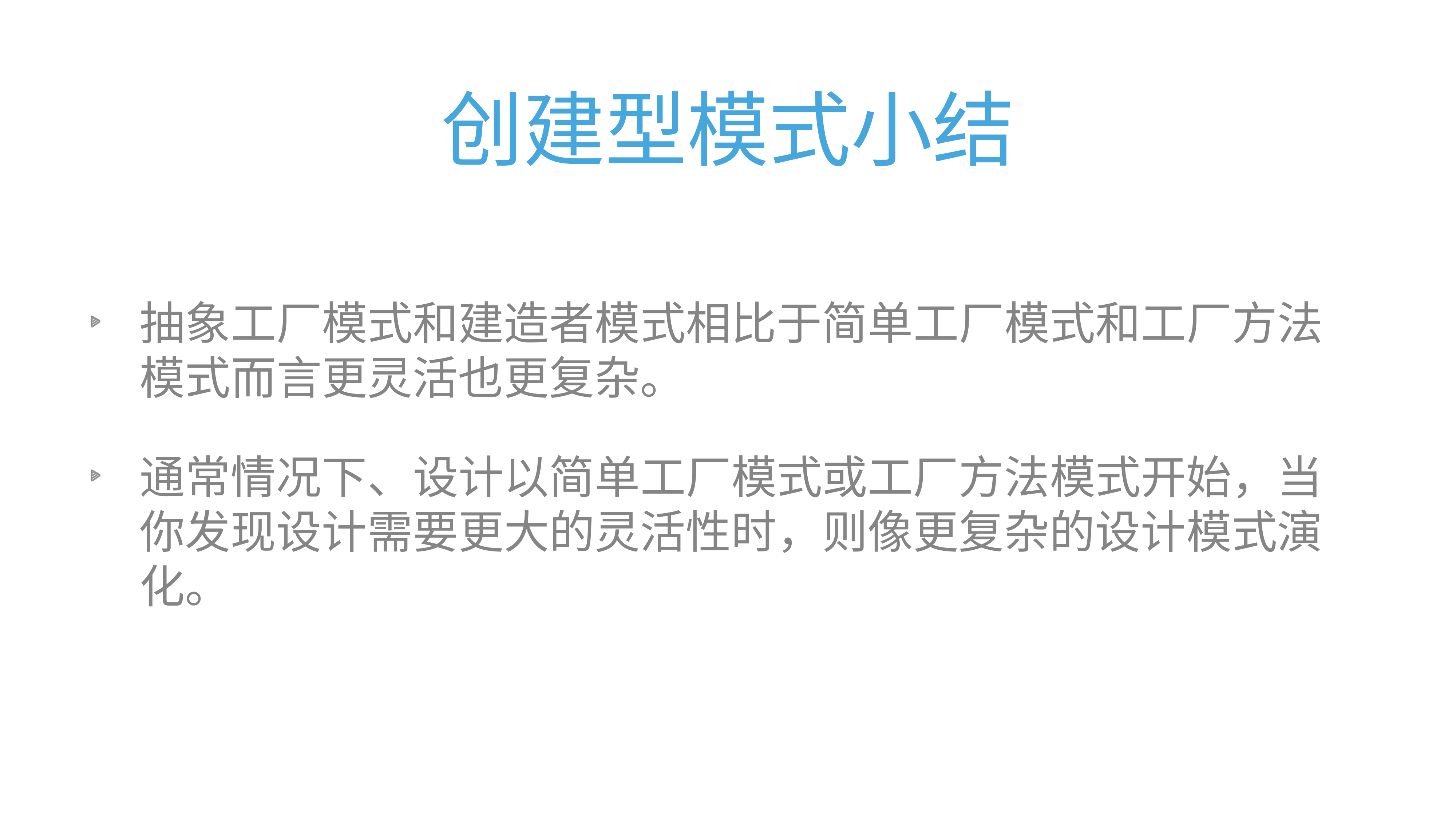

# 创建型模式小结
抽象工厂模式和建造者模式相比于简单工厂模式和工厂方法模式而言更灵活也更复杂。
通常情况下、设计以简单工厂模式或工厂方法模式开始，当你发现设计需要更大的灵活性时，则像更复杂的设计模式演化。